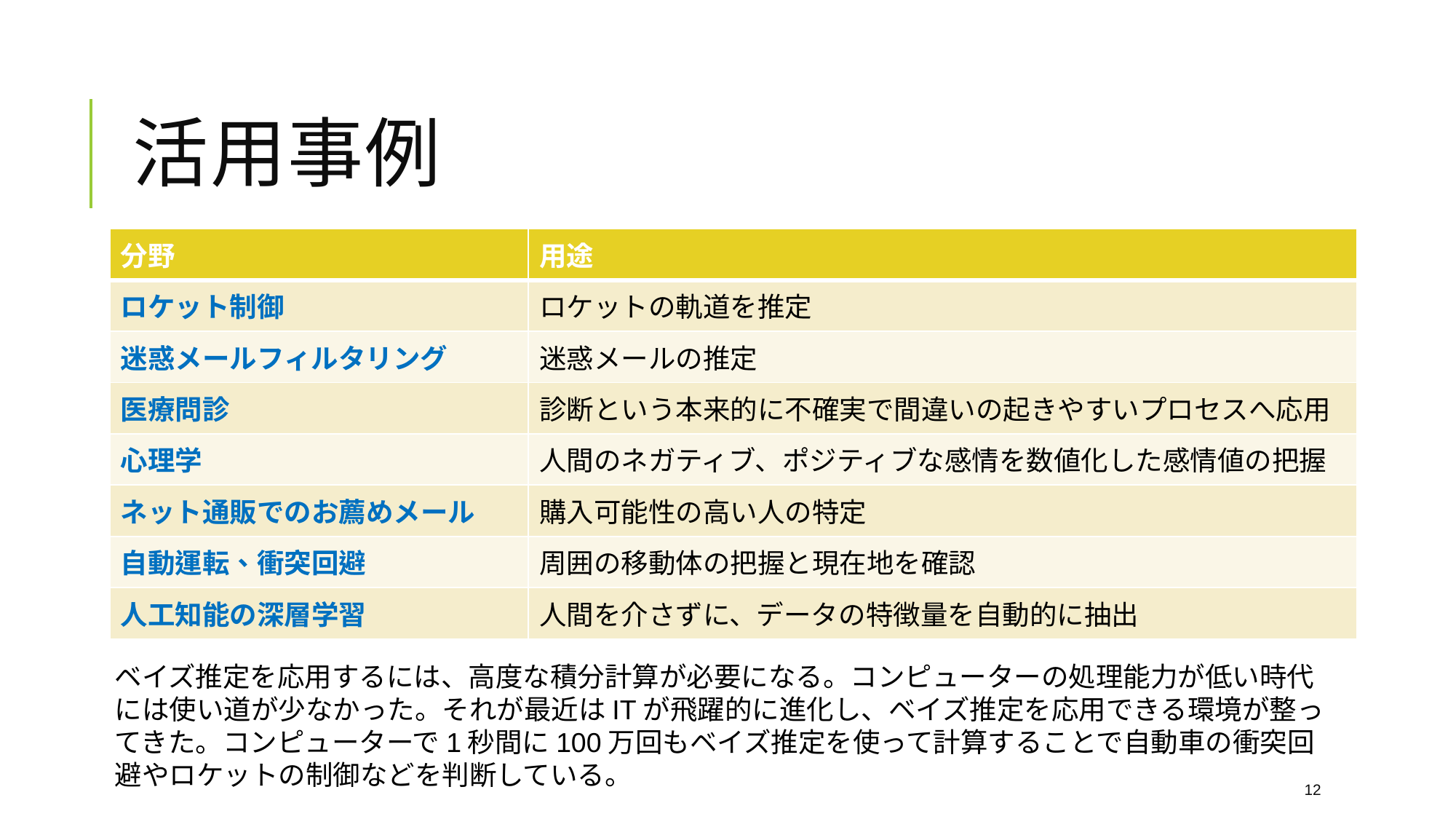

# 活用事例
| 分野 | 用途 |
| --- | --- |
| ロケット制御 | ロケットの軌道を推定 |
| 迷惑メールフィルタリング | 迷惑メールの推定 |
| 医療問診 | 診断という本来的に不確実で間違いの起きやすいプロセスへ応用 |
| 心理学 | 人間のネガティブ、ポジティブな感情を数値化した感情値の把握 |
| ネット通販でのお薦めメール | 購入可能性の高い人の特定 |
| 自動運転、衝突回避 | 周囲の移動体の把握と現在地を確認 |
| 人工知能の深層学習 | 人間を介さずに、データの特徴量を自動的に抽出 |
ベイズ推定を応用するには、高度な積分計算が必要になる。コンピューターの処理能力が低い時代には使い道が少なかった。それが最近はITが飛躍的に進化し、ベイズ推定を応用できる環境が整ってきた。コンピューターで1秒間に100万回もベイズ推定を使って計算することで自動車の衝突回避やロケットの制御などを判断している。
12